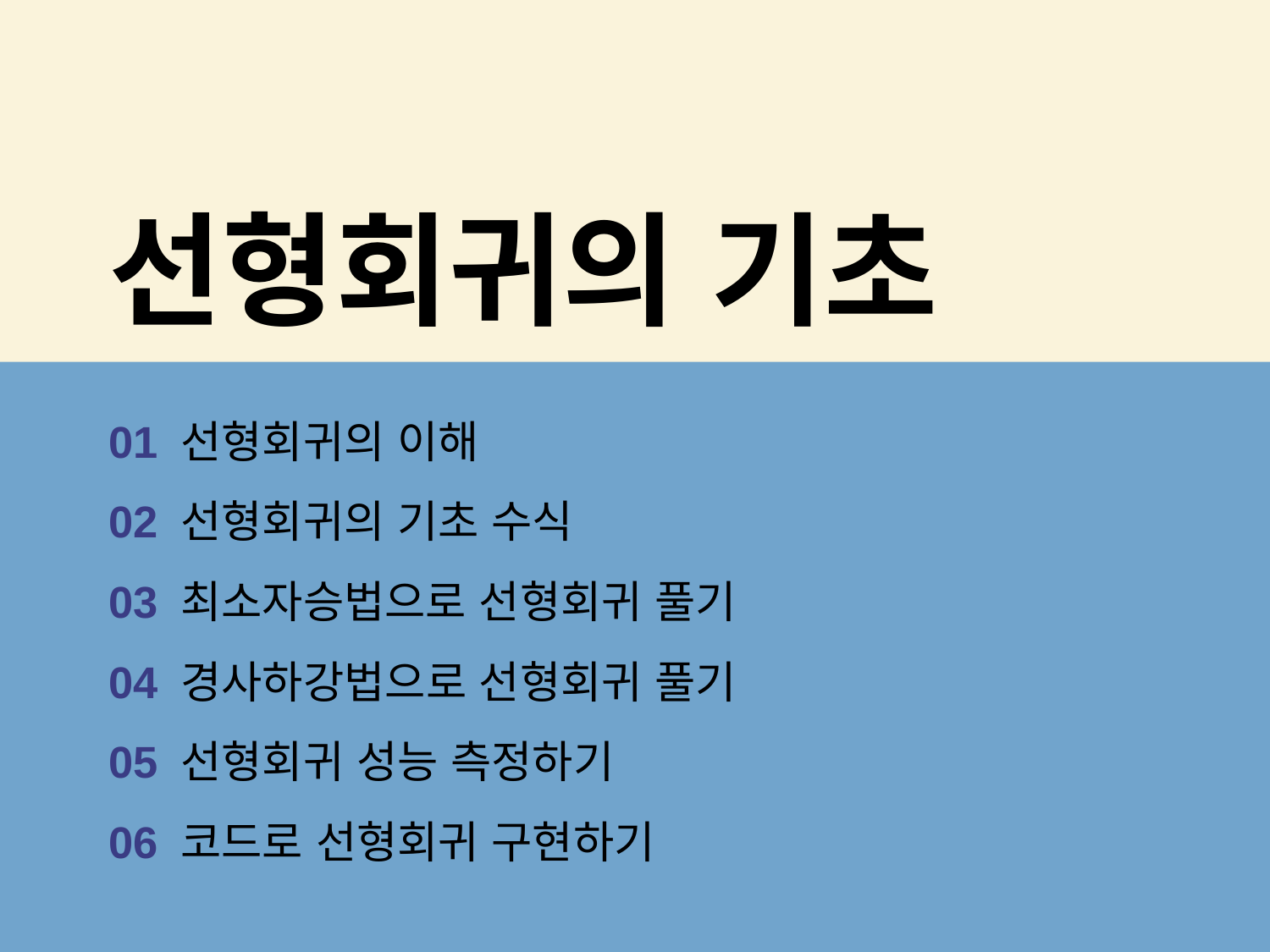

# 선형회귀의 기초
01 선형회귀의 이해
02 선형회귀의 기초 수식
03 최소자승법으로 선형회귀 풀기
04 경사하강법으로 선형회귀 풀기
05 선형회귀 성능 측정하기
06 코드로 선형회귀 구현하기